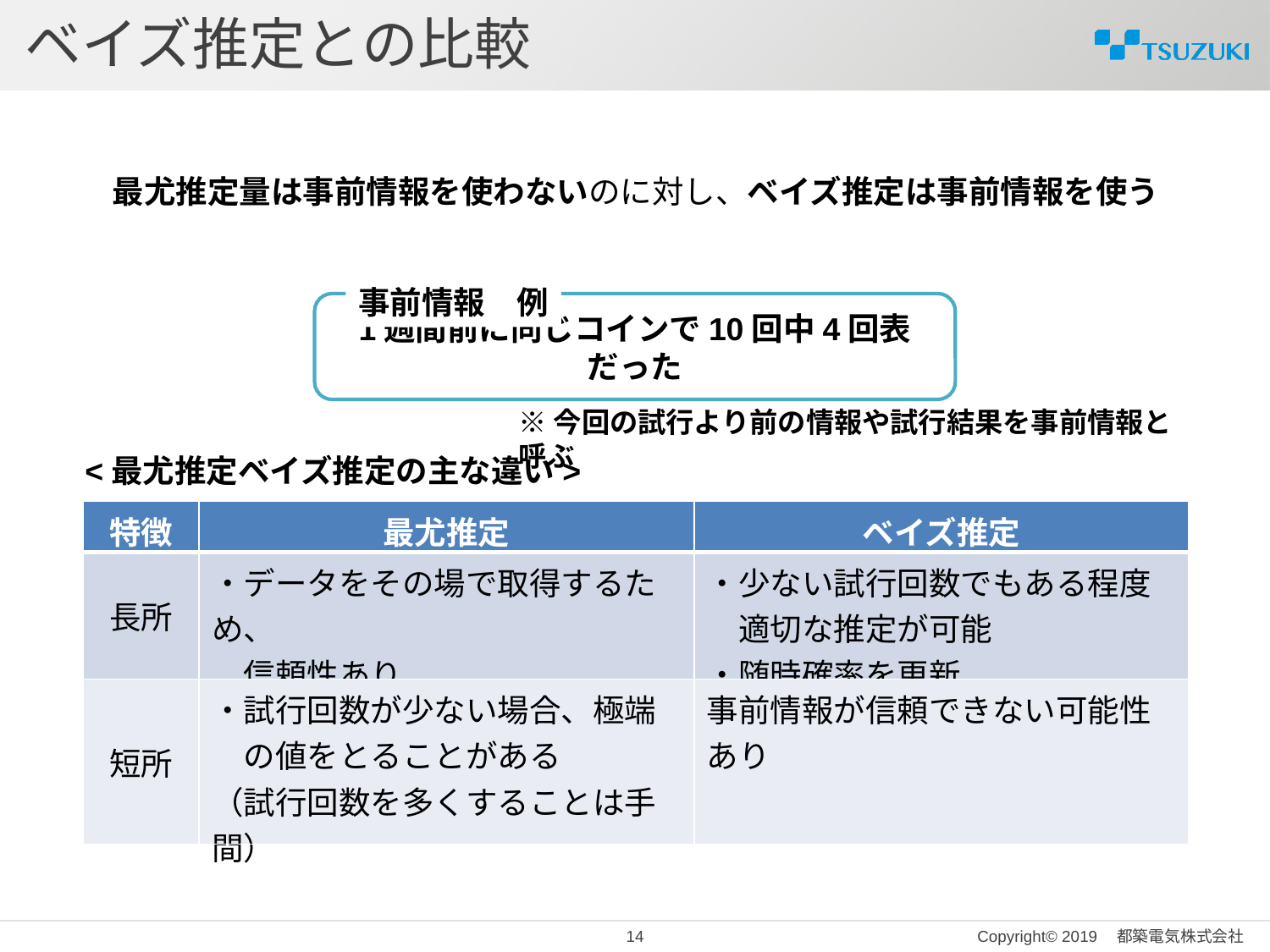

# ベイズ推定との比較
最尤推定量は事前情報を使わないのに対し、ベイズ推定は事前情報を使う
事前情報　例
1週間前に同じコインで10回中4回表だった
※今回の試行より前の情報や試行結果を事前情報と呼ぶ
<最尤推定ベイズ推定の主な違い>
| 特徴 | 最尤推定 | ベイズ推定 |
| --- | --- | --- |
| 長所 | ・データをその場で取得するため、 　信頼性あり | ・少ない試行回数でもある程度 　適切な推定が可能 ・随時確率を更新 |
| 短所 | ・試行回数が少ない場合、極端 　の値をとることがある （試行回数を多くすることは手間） | 事前情報が信頼できない可能性あり |
14
Copyright© 2019　都築電気株式会社